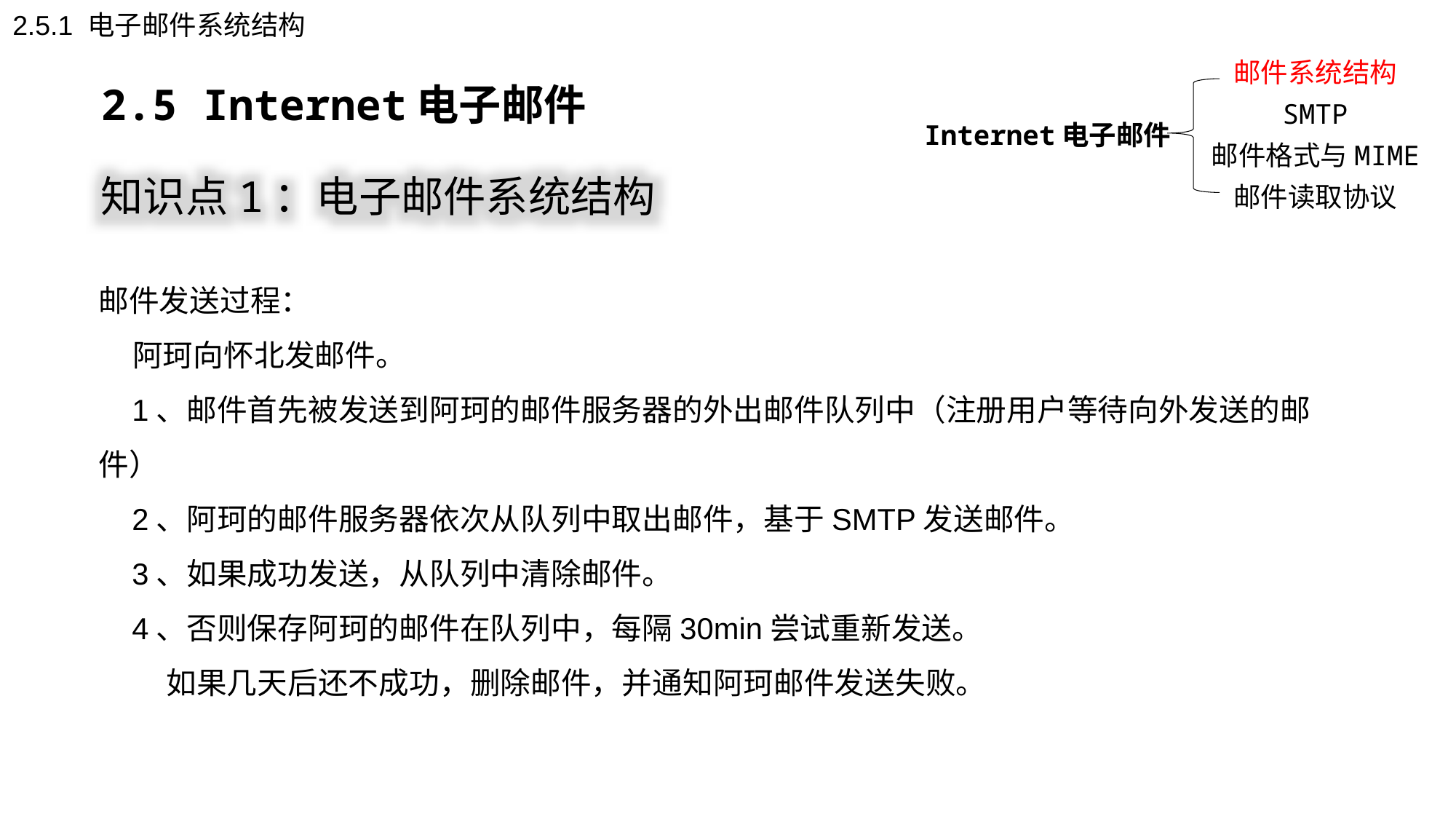

2.5.1 电子邮件系统结构
邮件系统结构

SMTP
Internet电子邮件
邮件格式与MIME
邮件读取协议
2.5 Internet电子邮件
知识点1：电子邮件系统结构
邮件发送过程：
    阿珂向怀北发邮件。
    1、邮件首先被发送到阿珂的邮件服务器的外出邮件队列中（注册用户等待向外发送的邮件）
    2、阿珂的邮件服务器依次从队列中取出邮件，基于SMTP发送邮件。
    3、如果成功发送，从队列中清除邮件。
    4、否则保存阿珂的邮件在队列中，每隔30min尝试重新发送。
         如果几天后还不成功，删除邮件，并通知阿珂邮件发送失败。